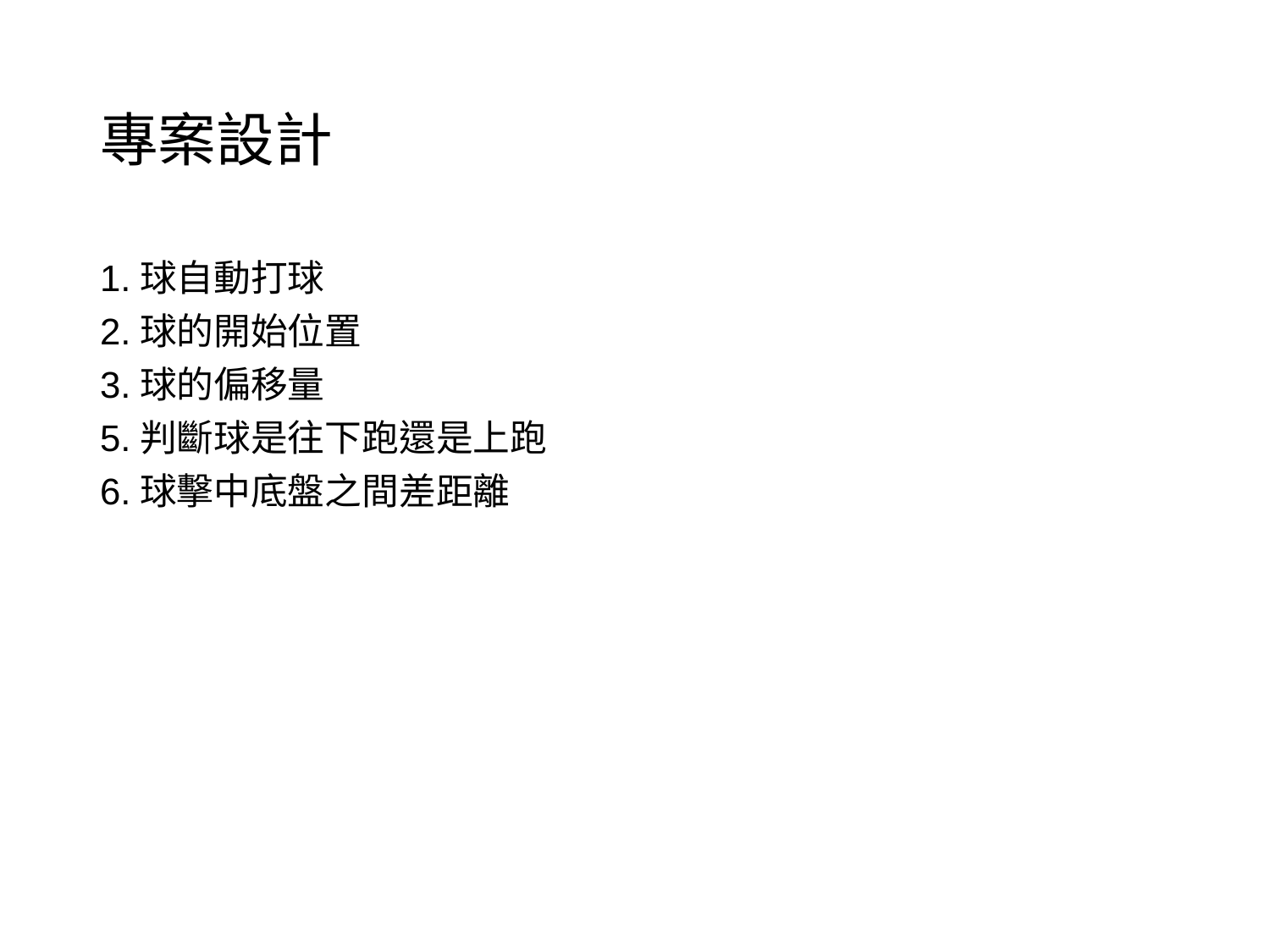

# 專案設計
1.球自動打球
2.球的開始位置
3.球的偏移量
5.判斷球是往下跑還是上跑
6.球擊中底盤之間差距離